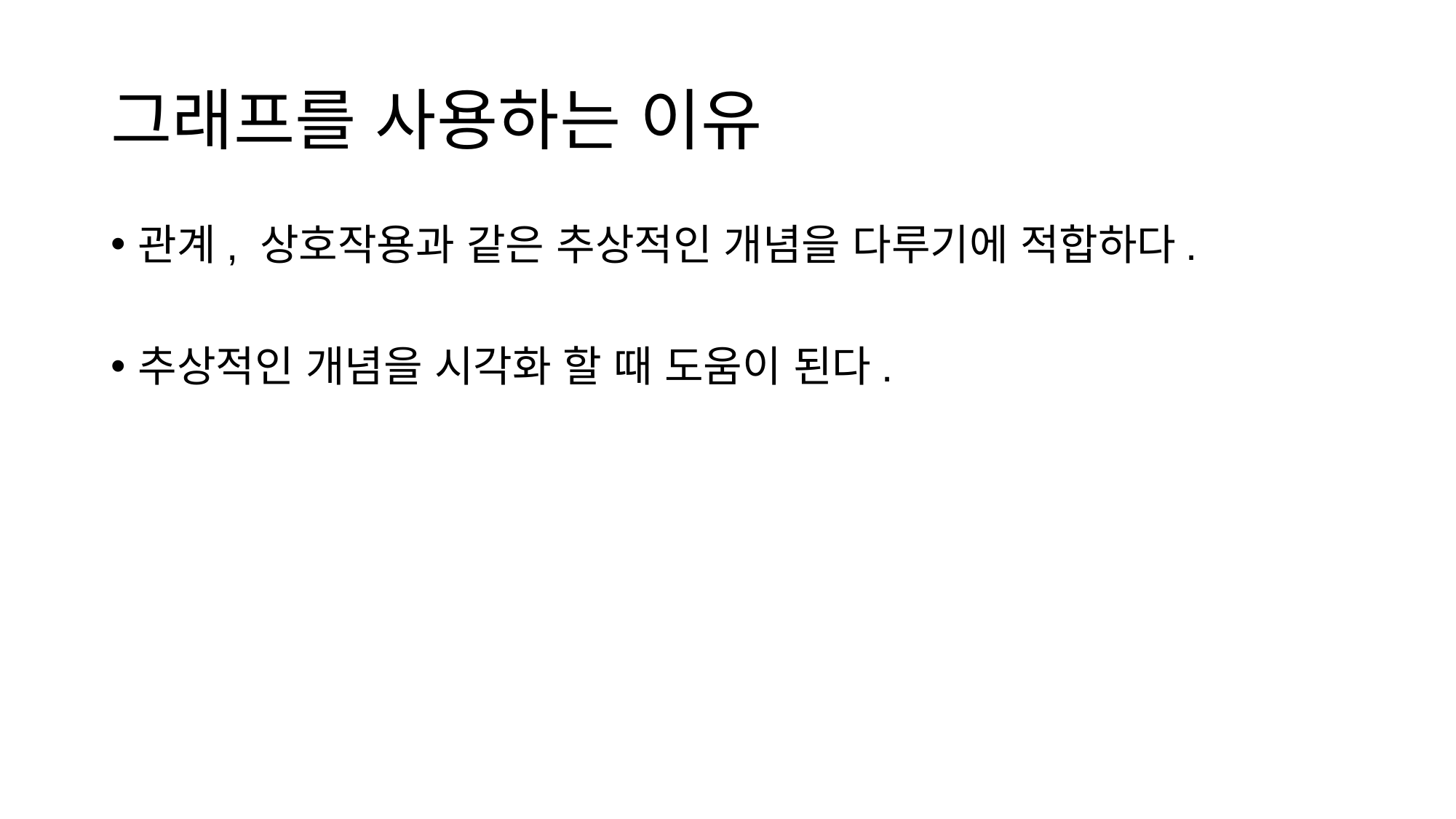

# 그래프를 사용하는 이유
관계, 상호작용과 같은 추상적인 개념을 다루기에 적합하다.

추상적인 개념을 시각화 할 때 도움이 된다.